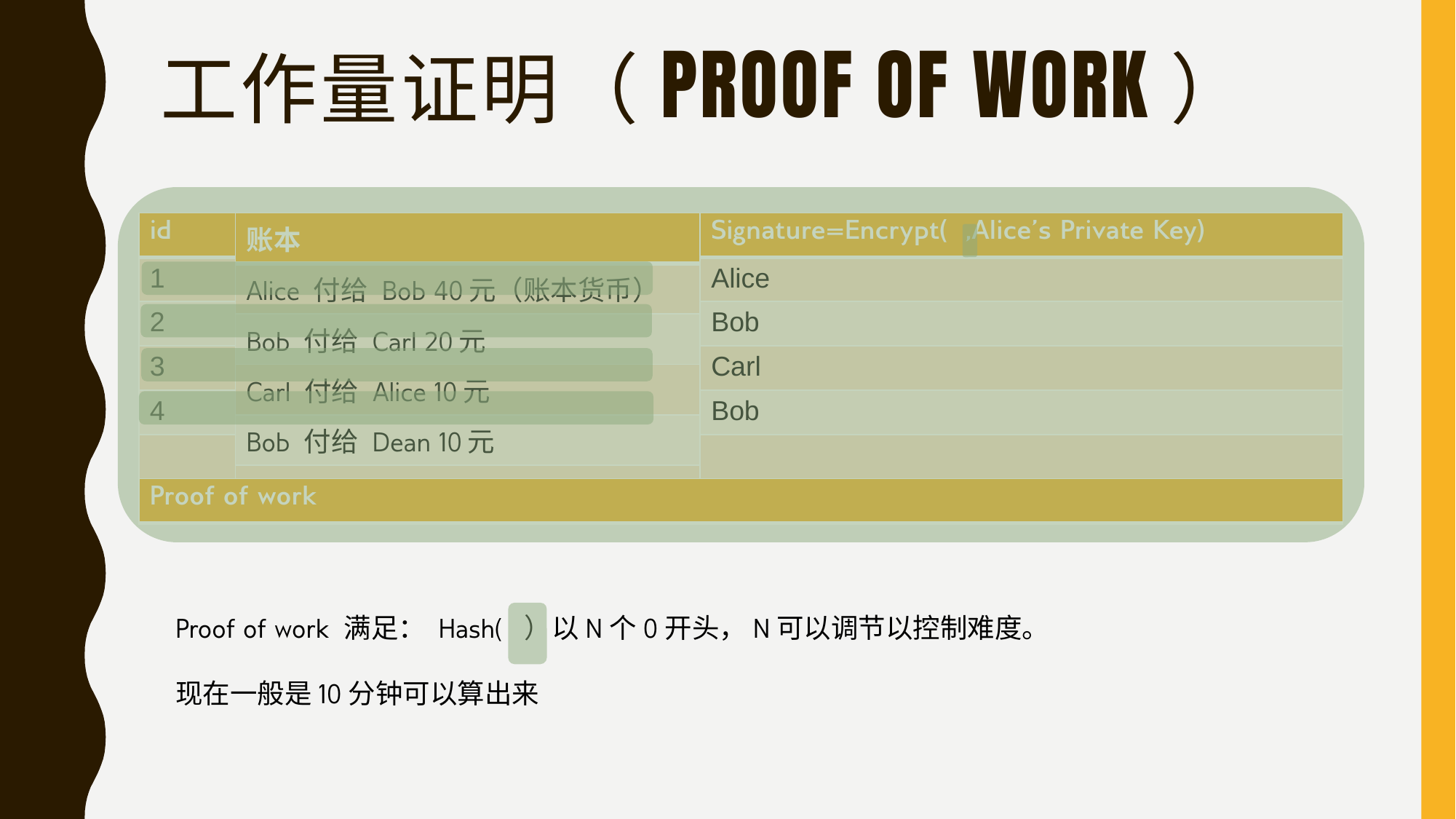

# 工作量证明（Proof of work）

| id |
| --- |
| 1 |
| 2 |
| 3 |
| 4 |
|  |
| Signature=Encrypt( ,Alice’s Private Key) |
| --- |
| Alice |
| Bob |
| Carl |
| Bob |
|  |
| 账本 |
| --- |
| Alice 付给 Bob 40元（账本货币） |
| Bob 付给 Carl 20元 |
| Carl 付给 Alice 10元 |
| Bob 付给 Dean 10元 |
| … |

| Proof of work |
| --- |

Proof of work 满足： Hash(  ）以N个0开头，N可以调节以控制难度。

现在一般是10分钟可以算出来